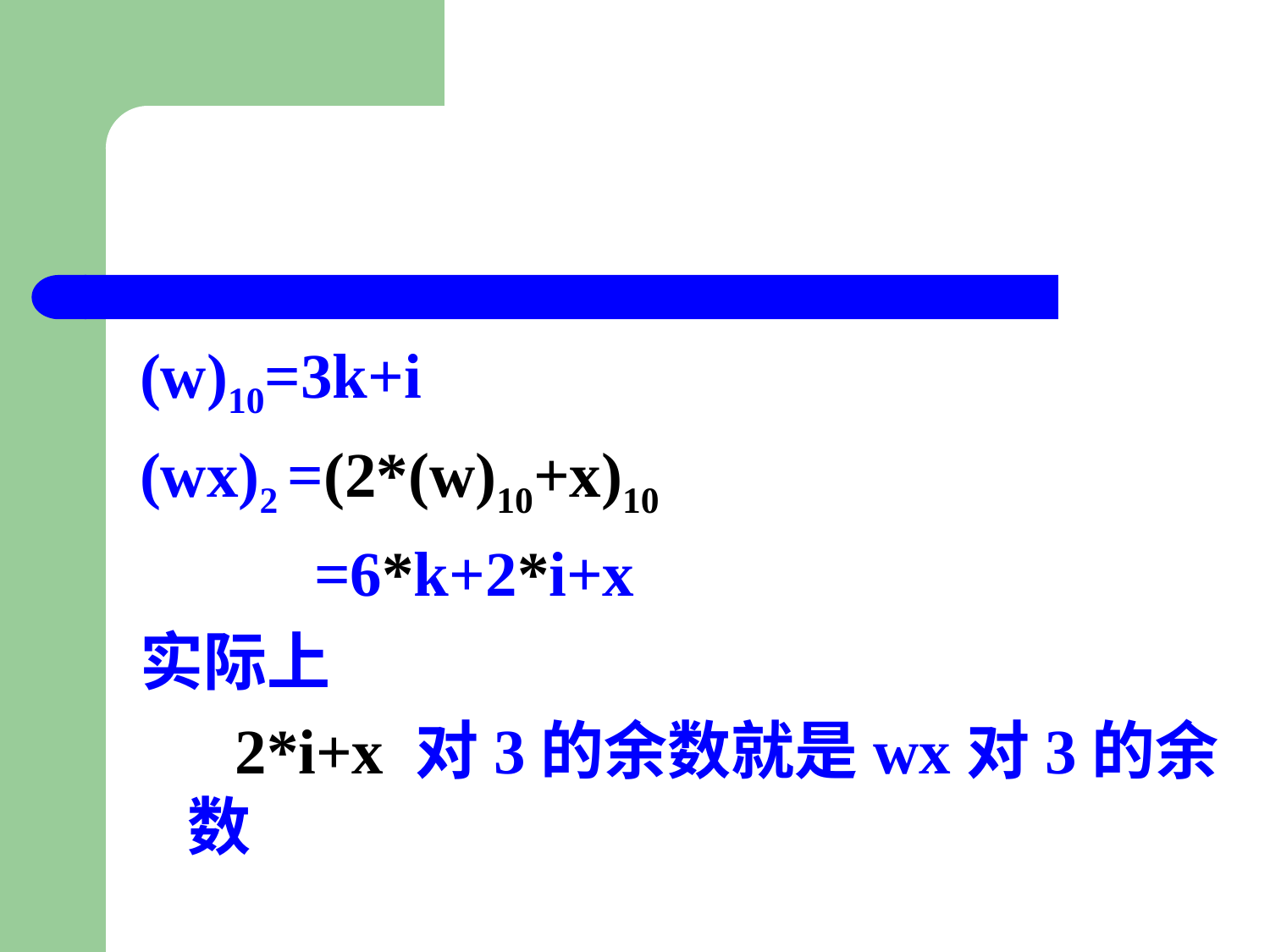

#
(w)10=3k+i
(wx)2 =(2*(w)10+x)10
           =6*k+2*i+x
实际上
      2*i+x 对3的余数就是wx对3的余数